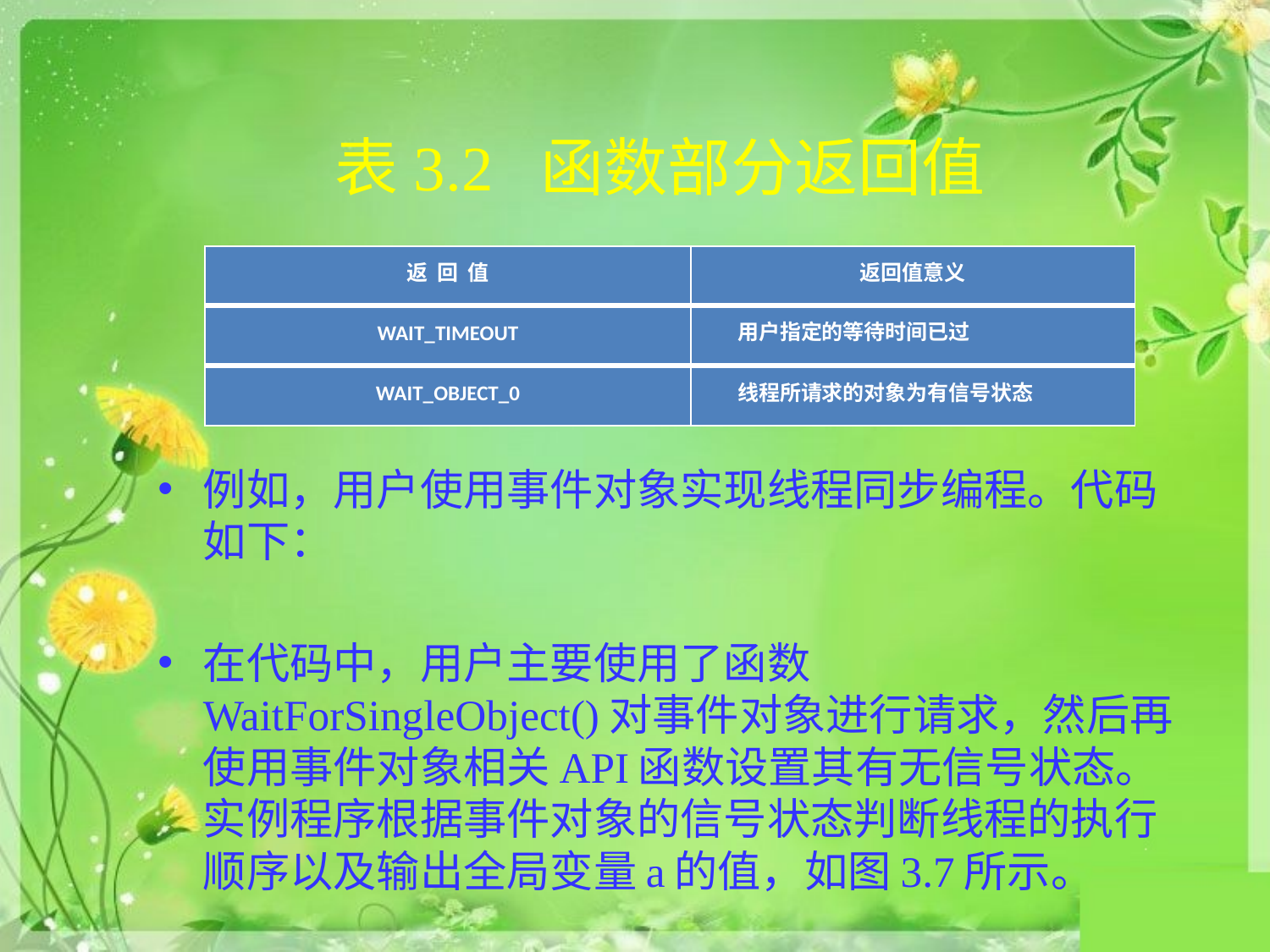

# 表3.2  函数部分返回值
| 返 回 值 | 返回值意义 |
| --- | --- |
| WAIT\_TIMEOUT | 用户指定的等待时间已过 |
| WAIT\_OBJECT\_0 | 线程所请求的对象为有信号状态 |
例如，用户使用事件对象实现线程同步编程。代码如下：

在代码中，用户主要使用了函数WaitForSingleObject()对事件对象进行请求，然后再使用事件对象相关API函数设置其有无信号状态。实例程序根据事件对象的信号状态判断线程的执行顺序以及输出全局变量a的值，如图3.7所示。